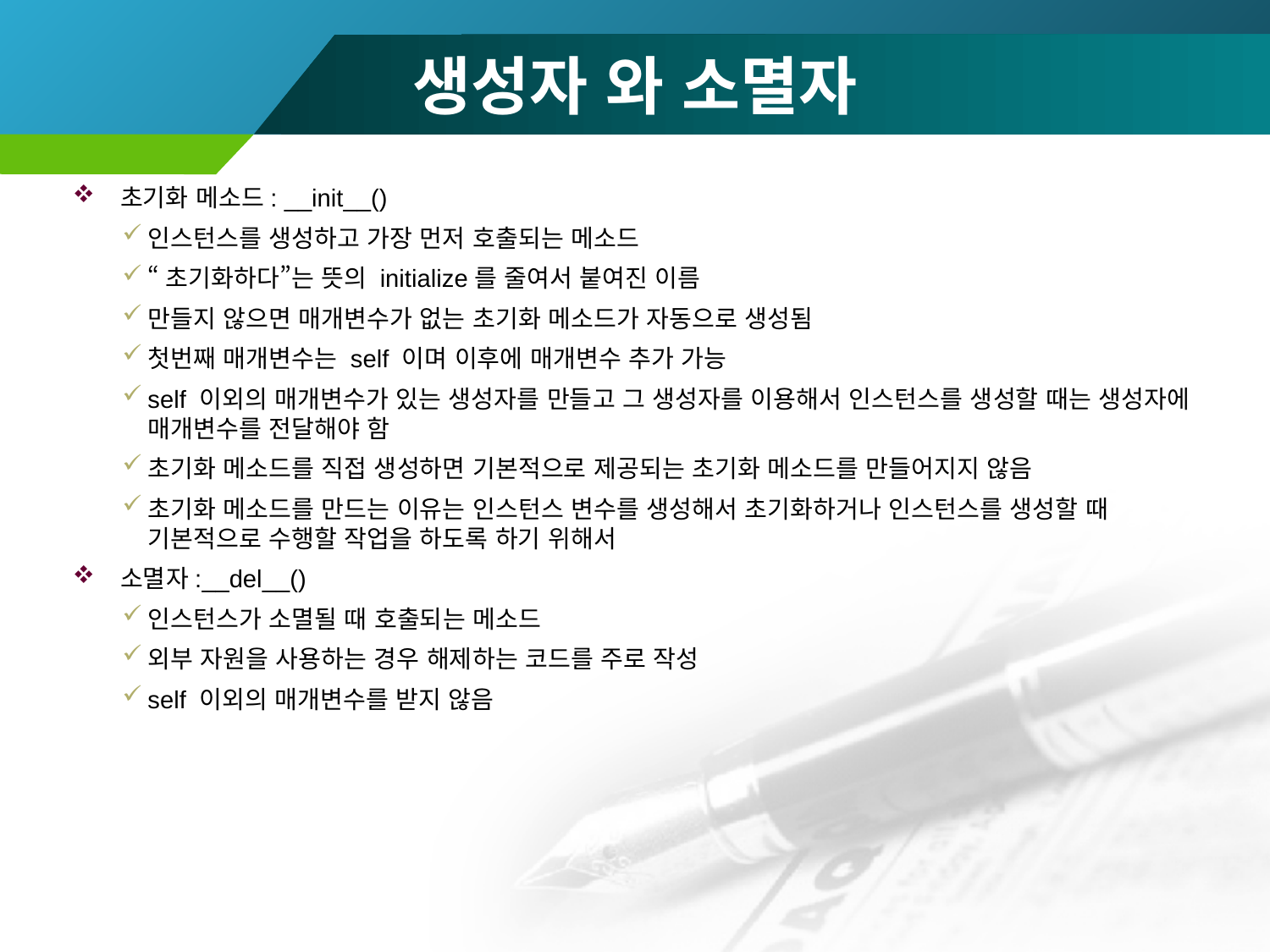

# 생성자 와 소멸자
초기화 메소드: __init__()
인스턴스를 생성하고 가장 먼저 호출되는 메소드
“초기화하다”는 뜻의 initialize를 줄여서 붙여진 이름
만들지 않으면 매개변수가 없는 초기화 메소드가 자동으로 생성됨
첫번째 매개변수는 self 이며 이후에 매개변수 추가 가능
self 이외의 매개변수가 있는 생성자를 만들고 그 생성자를 이용해서 인스턴스를 생성할 때는 생성자에 매개변수를 전달해야 함
초기화 메소드를 직접 생성하면 기본적으로 제공되는 초기화 메소드를 만들어지지 않음
초기화 메소드를 만드는 이유는 인스턴스 변수를 생성해서 초기화하거나 인스턴스를 생성할 때 기본적으로 수행할 작업을 하도록 하기 위해서
소멸자:__del__()
인스턴스가 소멸될 때 호출되는 메소드
외부 자원을 사용하는 경우 해제하는 코드를 주로 작성
self 이외의 매개변수를 받지 않음